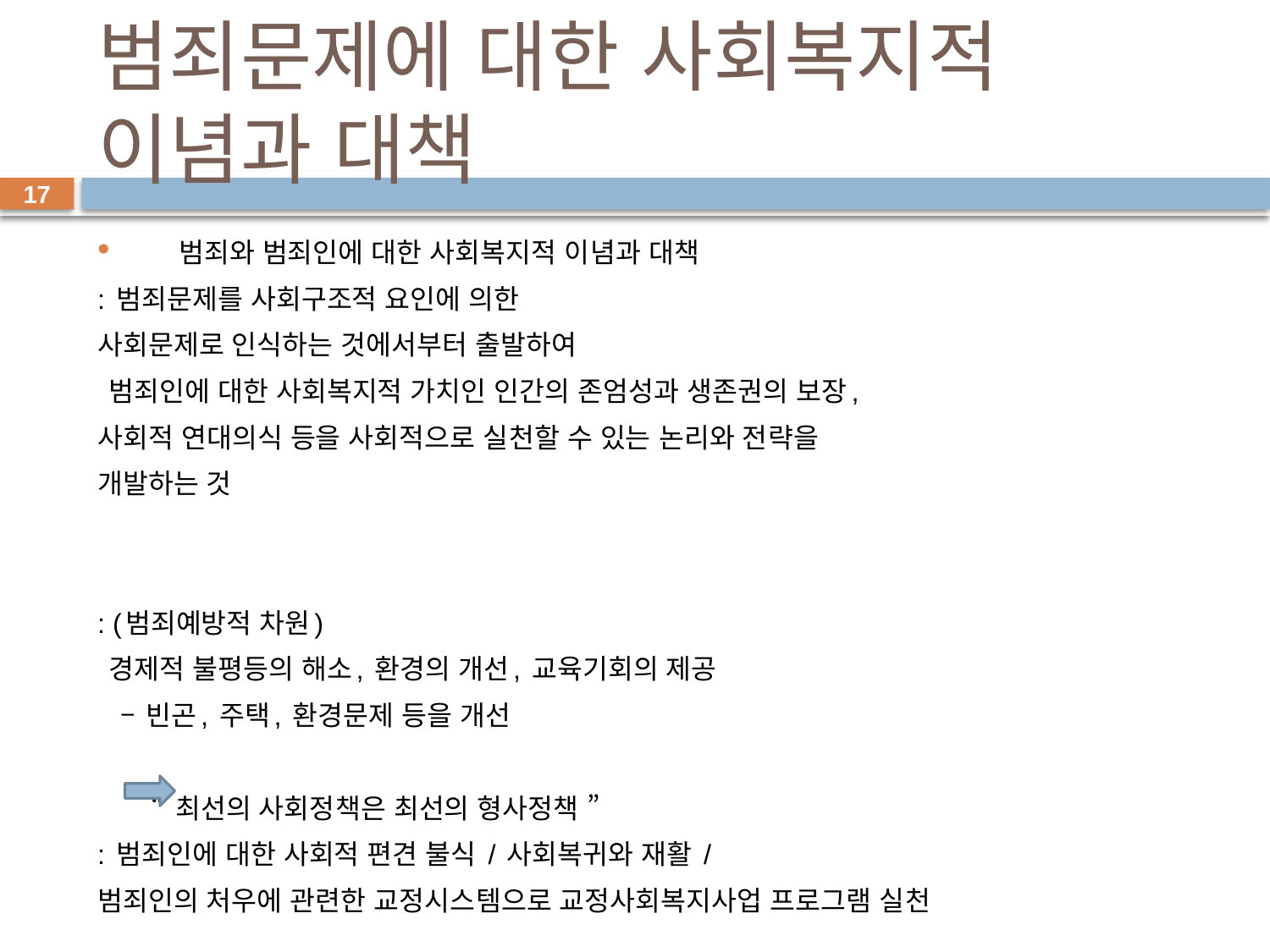

# 범죄문제에 대한 사회복지적 이념과 대책
17
 범죄와 범죄인에 대한 사회복지적 이념과 대책
: 범죄문제를 사회구조적 요인에 의한
사회문제로 인식하는 것에서부터 출발하여
 범죄인에 대한 사회복지적 가치인 인간의 존엄성과 생존권의 보장,
사회적 연대의식 등을 사회적으로 실천할 수 있는 논리와 전략을
개발하는 것

: (범죄예방적 차원)
 경제적 불평등의 해소, 환경의 개선, 교육기회의 제공
   – 빈곤, 주택, 환경문제 등을 개선

       “ 최선의 사회정책은 최선의 형사정책 ”
: 범죄인에 대한 사회적 편견 불식 / 사회복귀와 재활 /
범죄인의 처우에 관련한 교정시스템으로 교정사회복지사업 프로그램 실천